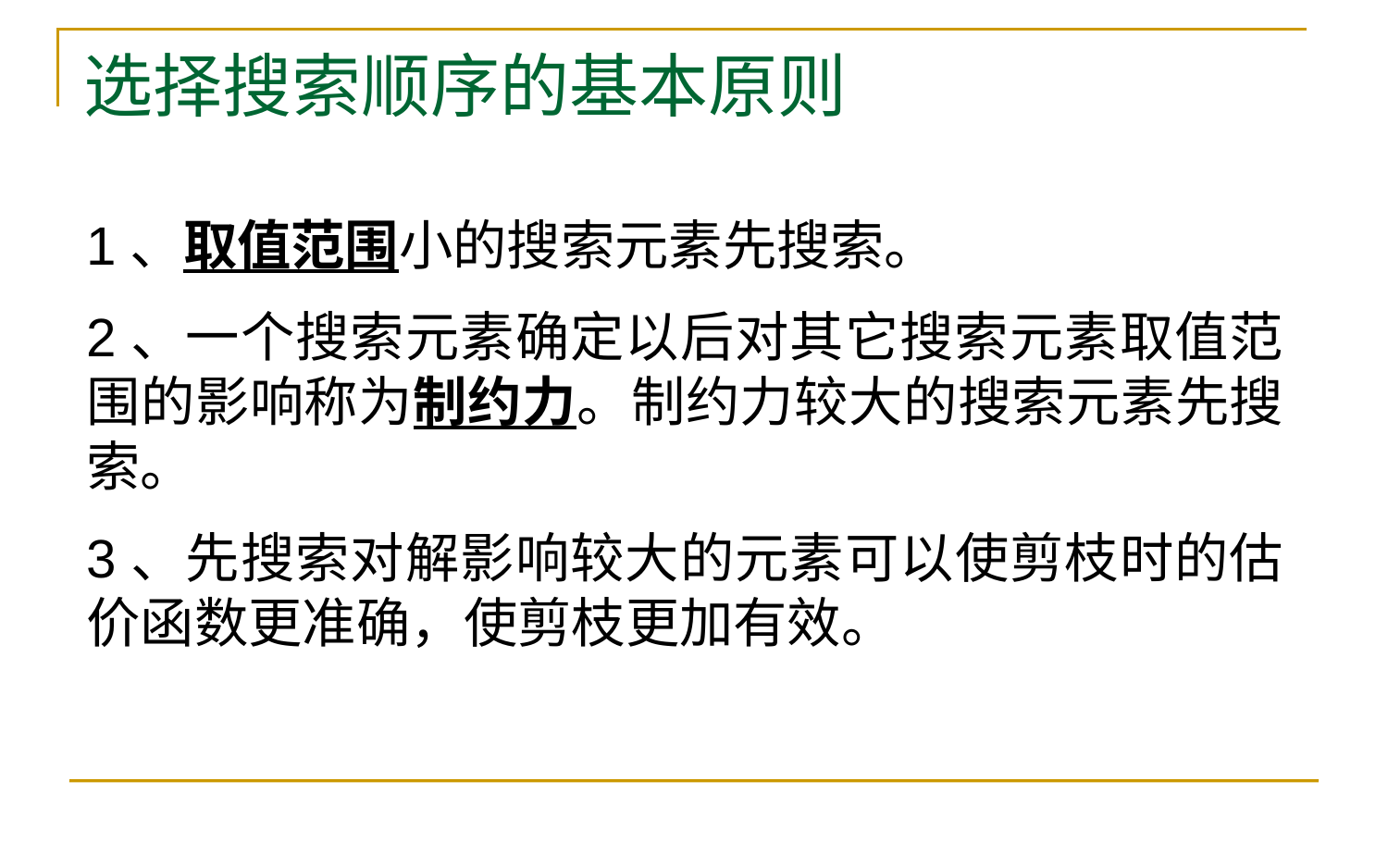

# 选择搜索顺序的基本原则
1、取值范围小的搜索元素先搜索。
2、一个搜索元素确定以后对其它搜索元素取值范围的影响称为制约力。制约力较大的搜索元素先搜索。
3、先搜索对解影响较大的元素可以使剪枝时的估价函数更准确，使剪枝更加有效。